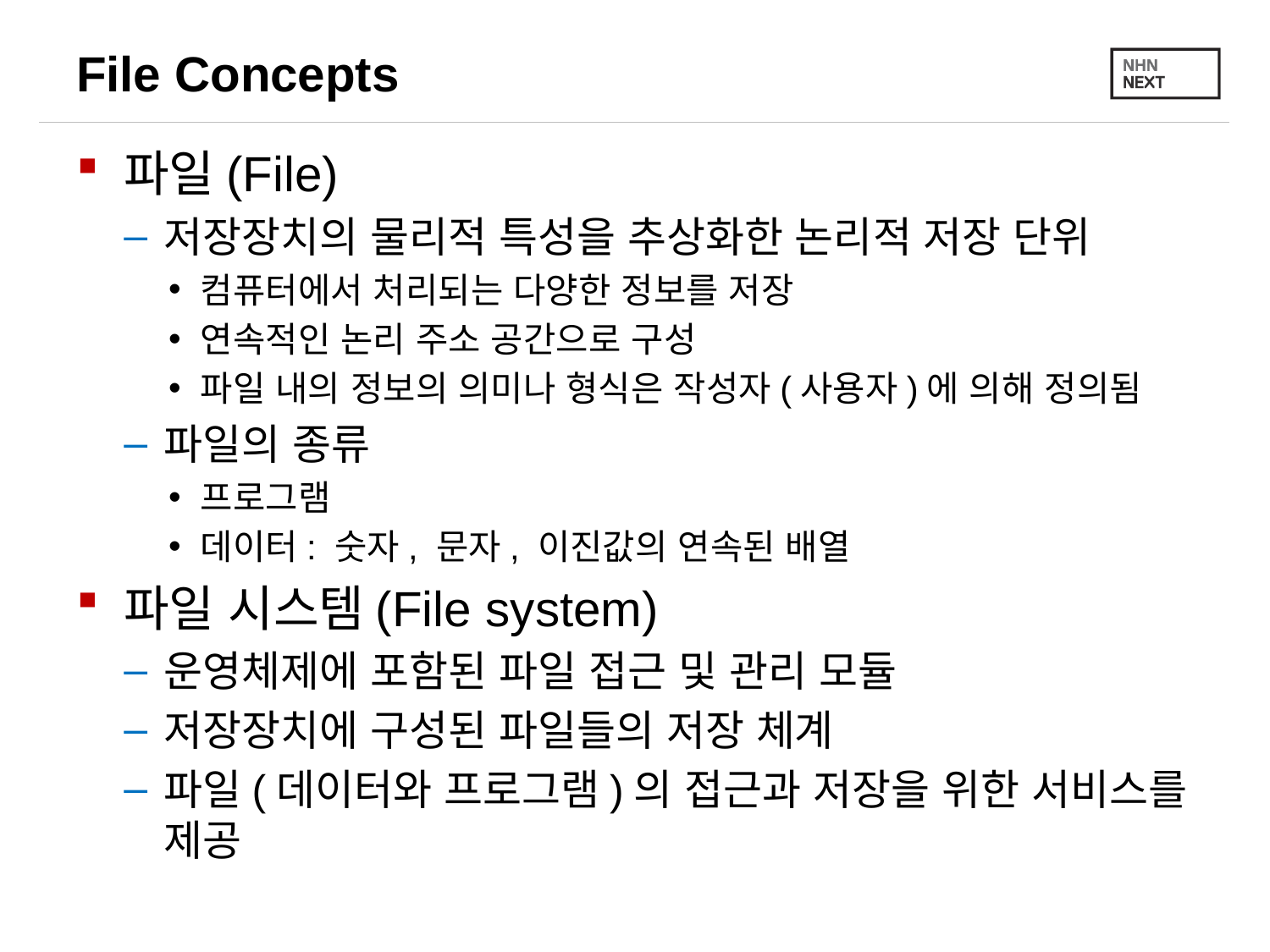

# File Concepts
파일(File)
저장장치의 물리적 특성을 추상화한 논리적 저장 단위
컴퓨터에서 처리되는 다양한 정보를 저장
연속적인 논리 주소 공간으로 구성
파일 내의 정보의 의미나 형식은 작성자(사용자)에 의해 정의됨
파일의 종류
프로그램
데이터: 숫자, 문자, 이진값의 연속된 배열
파일 시스템(File system)
운영체제에 포함된 파일 접근 및 관리 모듈
저장장치에 구성된 파일들의 저장 체계
파일(데이터와 프로그램)의 접근과 저장을 위한 서비스를 제공